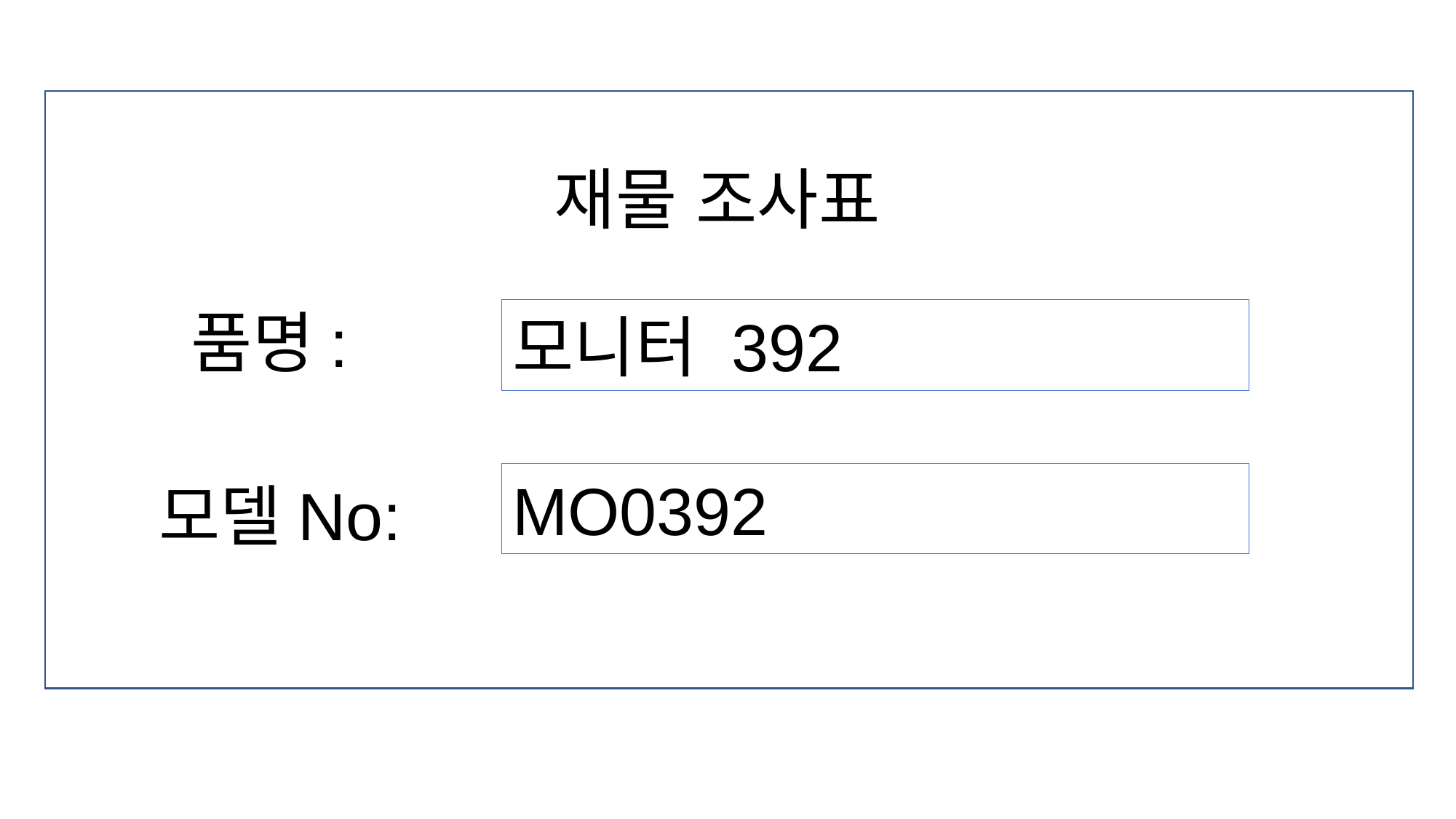

재물 조사표
품명:
모니터 392
MO0392
모델No: